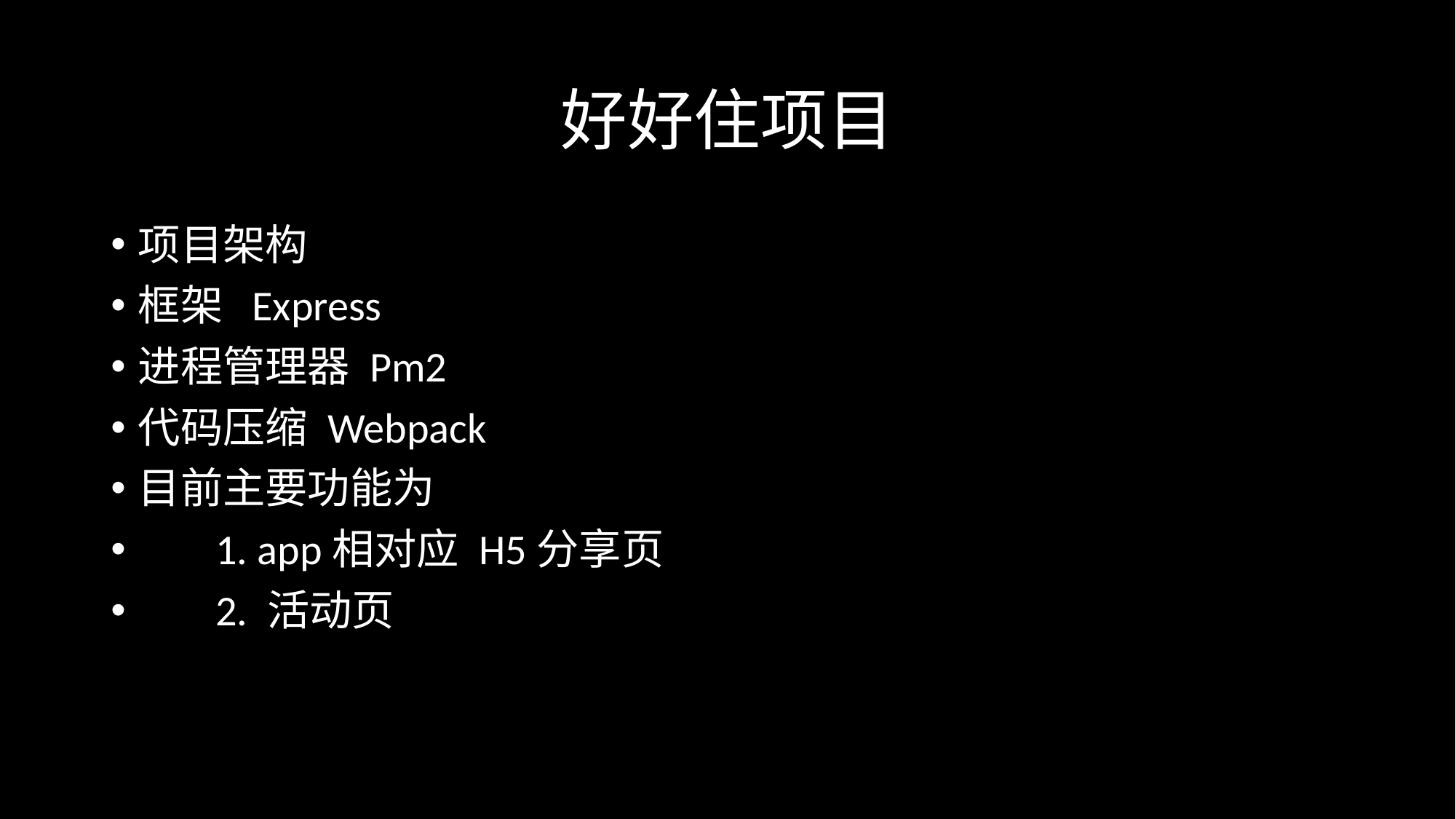

# 好好住项目
项目架构
框架  Express
进程管理器 Pm2
代码压缩 Webpack
目前主要功能为
        1. app相对应 H5分享页
        2. 活动页